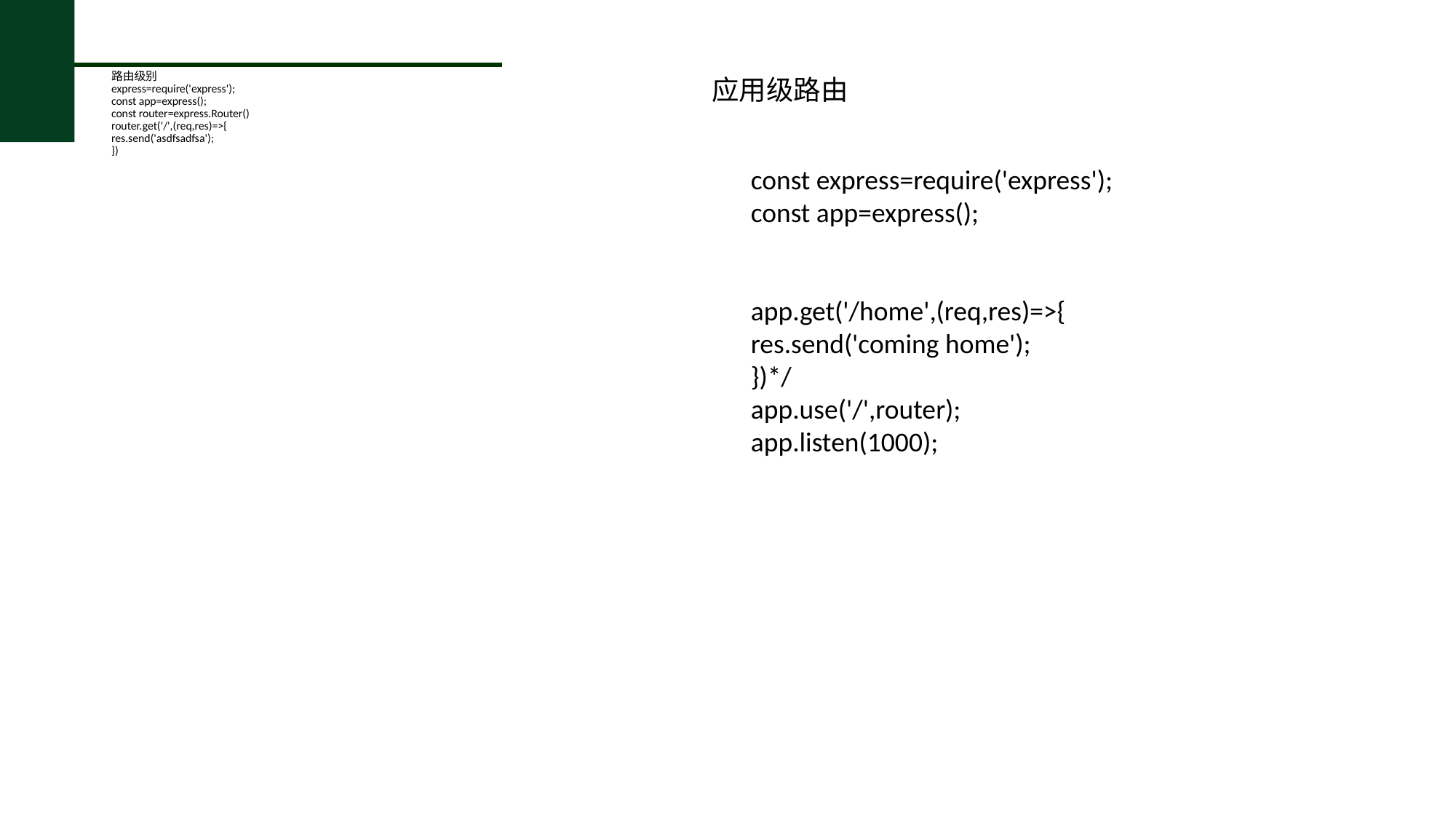

# 路由级别 express=require('express'); const app=express(); const router=express.Router() router.get('/',(req,res)=>{ res.send('asdfsadfsa'); })
应用级路由
const express=require('express');
const app=express();

app.get('/home',(req,res)=>{
res.send('coming home');
})*/
app.use('/',router);
app.listen(1000);